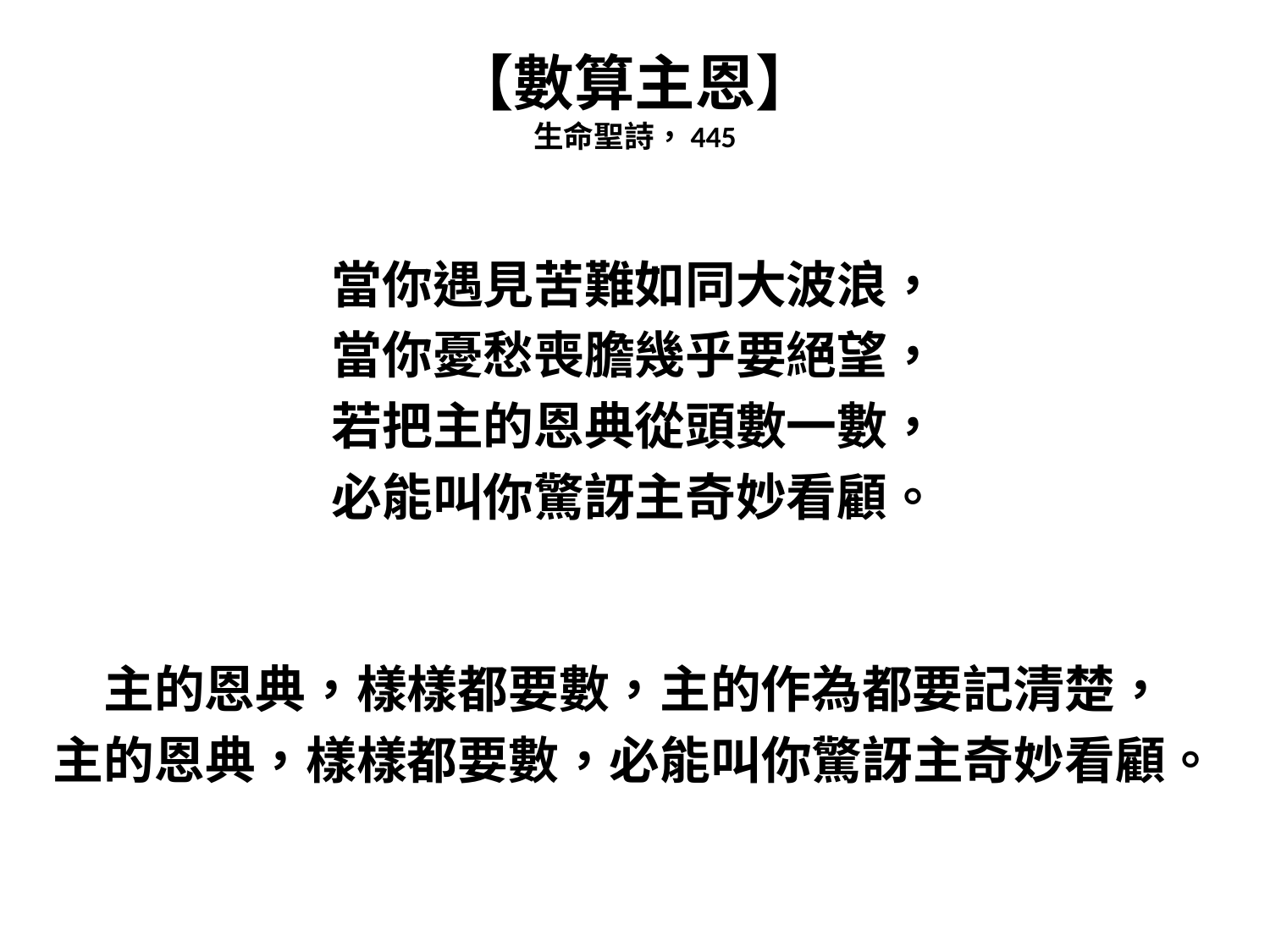

# 【數算主恩】 生命聖詩，445
當你遇見苦難如同大波浪，
當你憂愁喪膽幾乎要絕望，
若把主的恩典從頭數一數，
必能叫你驚訝主奇妙看顧。
主的恩典，樣樣都要數，主的作為都要記清楚，
主的恩典，樣樣都要數，必能叫你驚訝主奇妙看顧。